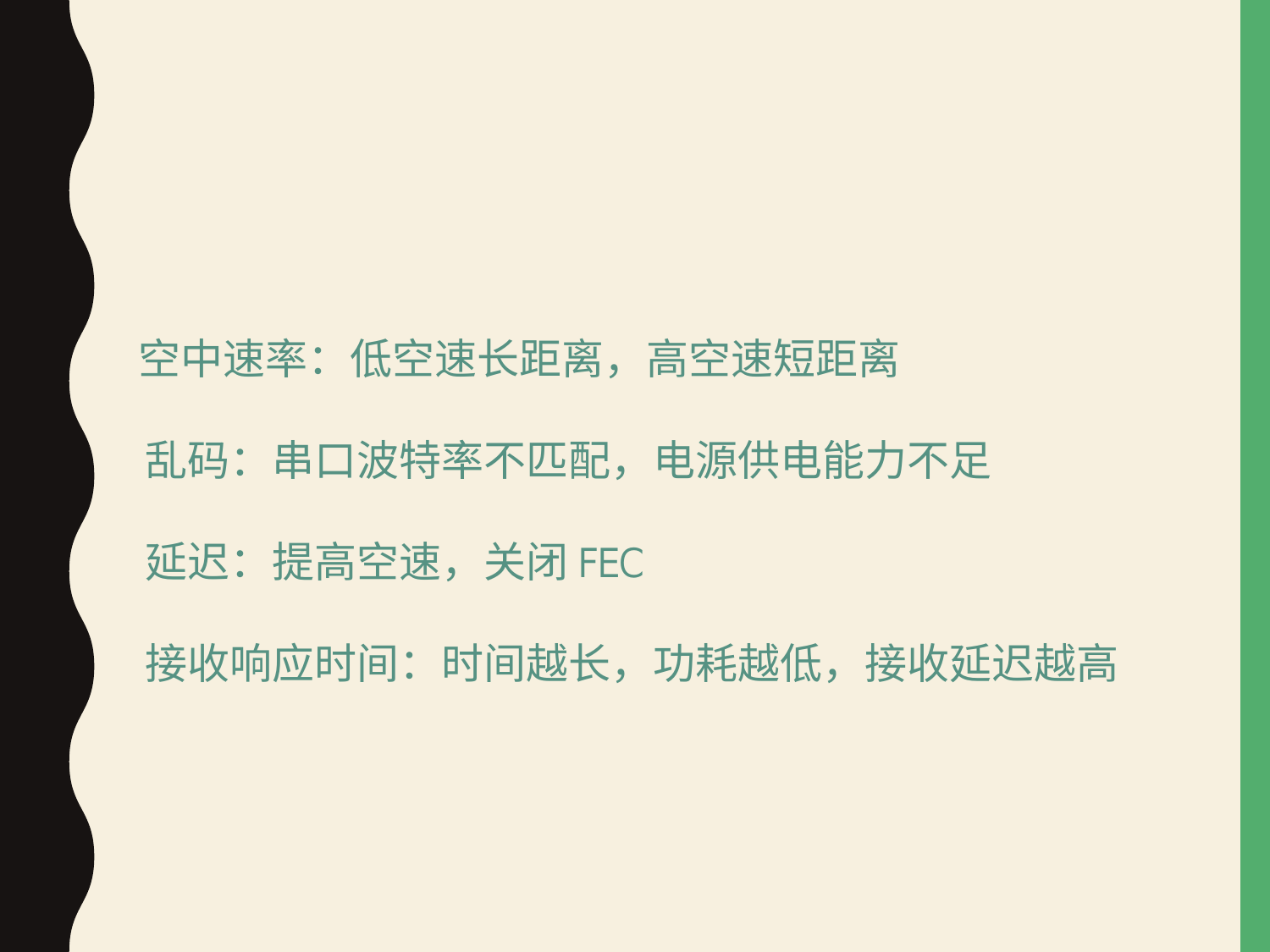

空中速率：低空速长距离，高空速短距离

     乱码：串口波特率不匹配，电源供电能力不足

     延迟：提高空速，关闭FEC

     接收响应时间：时间越长，功耗越低，接收延迟越高